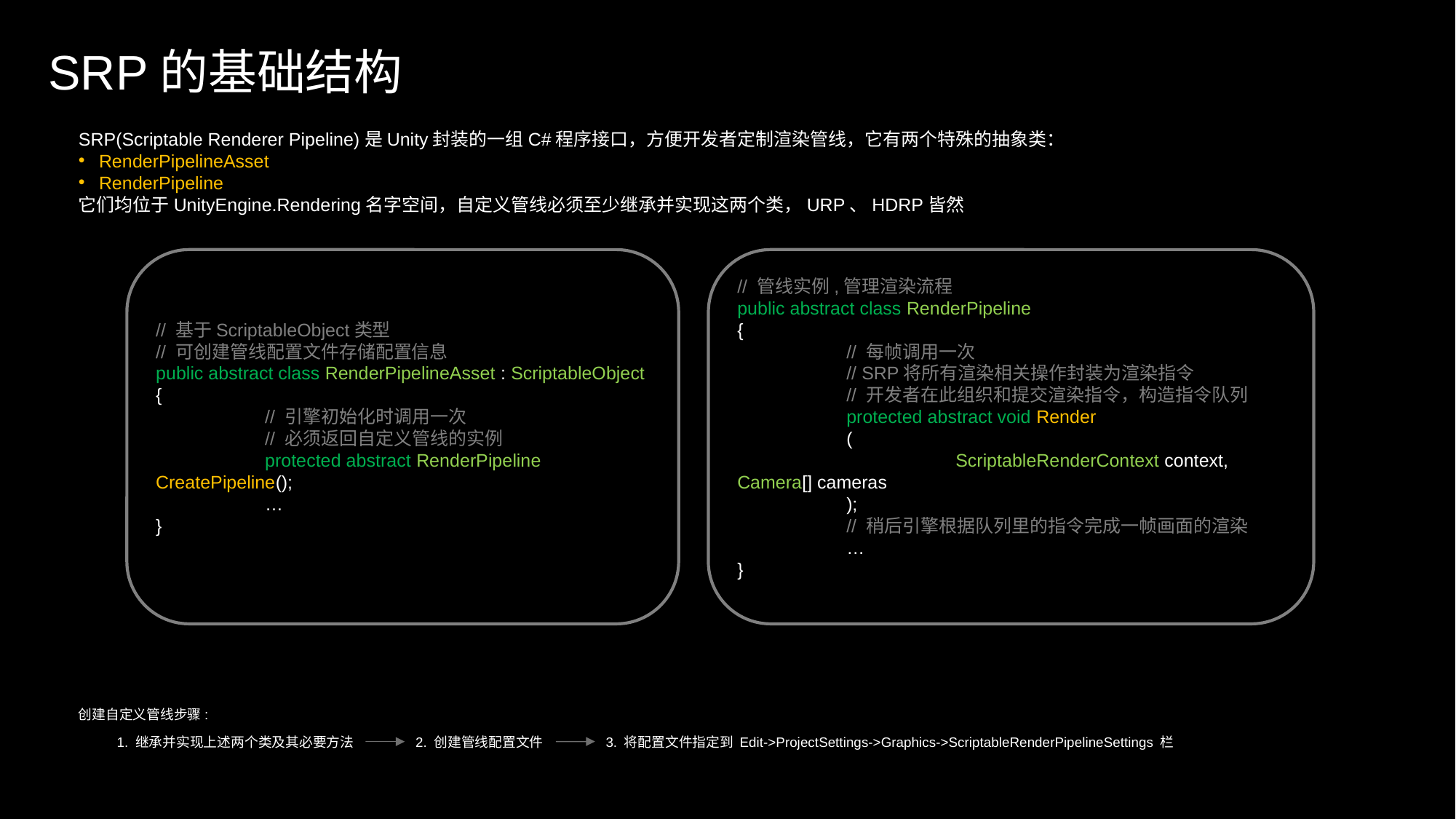

# SRP的基础结构
SRP(Scriptable Renderer Pipeline)是Unity封装的一组C#程序接口，方便开发者定制渲染管线，它有两个特殊的抽象类：
RenderPipelineAsset
RenderPipeline
它们均位于UnityEngine.Rendering名字空间，自定义管线必须至少继承并实现这两个类，URP、HDRP皆然
// 管线实例,管理渲染流程
public abstract class RenderPipeline
{
	// 每帧调用一次
	// SRP将所有渲染相关操作封装为渲染指令
	// 开发者在此组织和提交渲染指令，构造指令队列
	protected abstract void Render
	(
		ScriptableRenderContext context, Camera[] cameras
	);
	// 稍后引擎根据队列里的指令完成一帧画面的渲染
	…
}

// 基于ScriptableObject类型
// 可创建管线配置文件存储配置信息
public abstract class RenderPipelineAsset : ScriptableObject
{
	// 引擎初始化时调用一次
	// 必须返回自定义管线的实例
	protected abstract RenderPipeline CreatePipeline();
	…
}

创建自定义管线步骤:
3. 将配置文件指定到 Edit->ProjectSettings->Graphics->ScriptableRenderPipelineSettings 栏
1. 继承并实现上述两个类及其必要方法
2. 创建管线配置文件